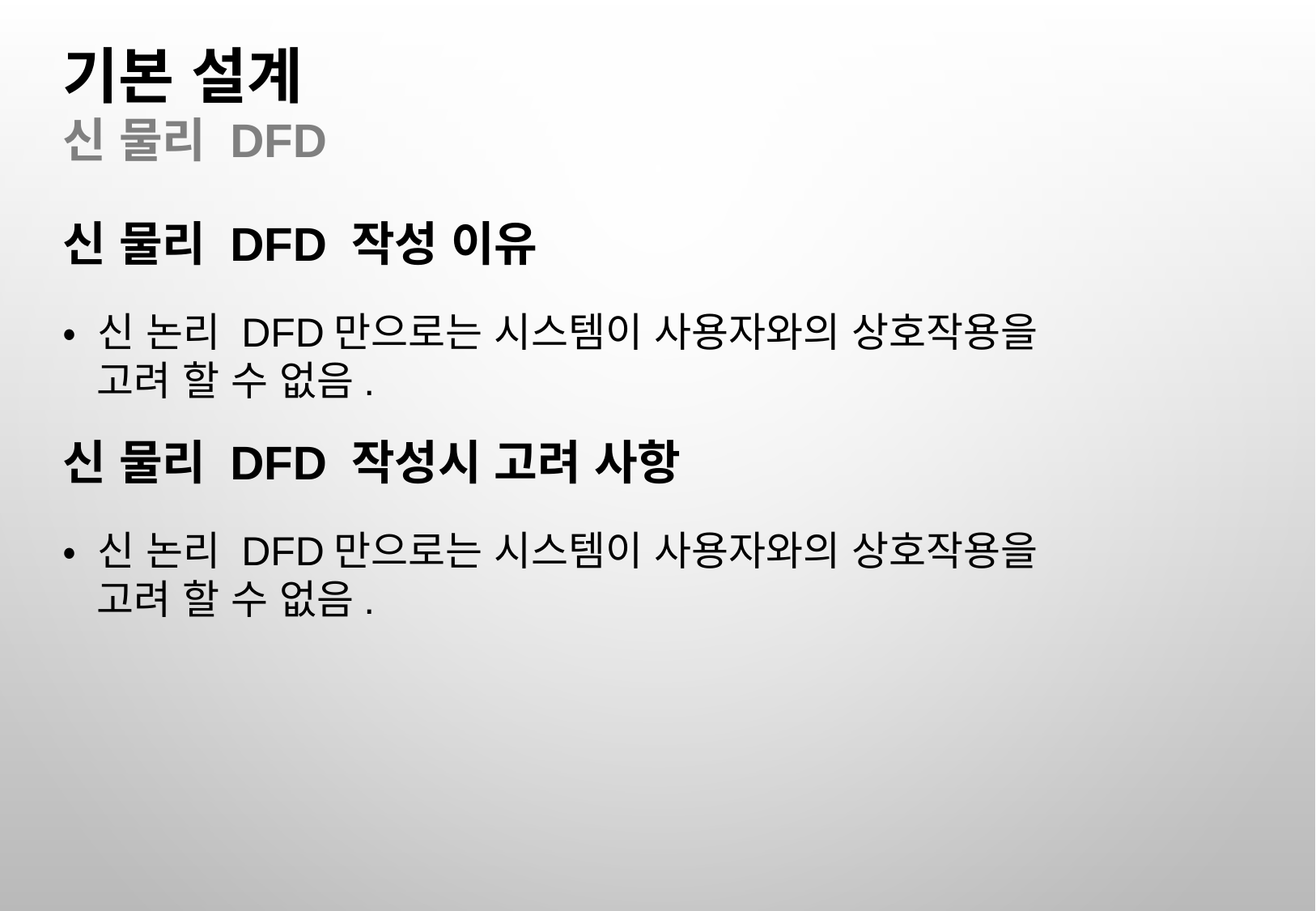

기본 설계
신 물리 DFD
신 물리 DFD 작성 이유

• 신 논리 DFD만으로는 시스템이 사용자와의 상호작용을
   고려 할 수 없음.
신 물리 DFD 작성시 고려 사항

• 신 논리 DFD만으로는 시스템이 사용자와의 상호작용을
   고려 할 수 없음.
6